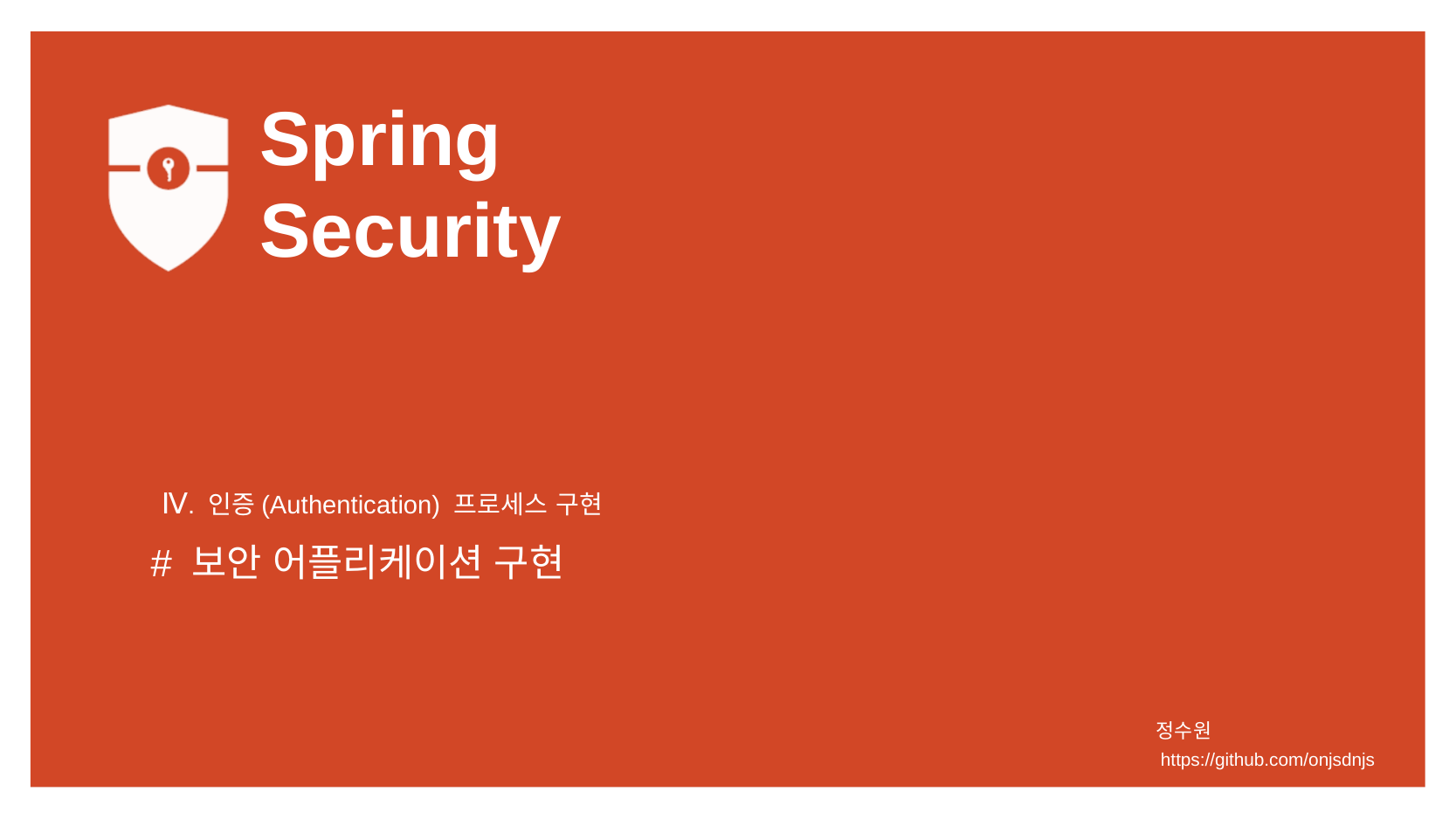

Ⅳ. 인증(Authentication) 프로세스 구현
# 보안 어플리케이션 구현